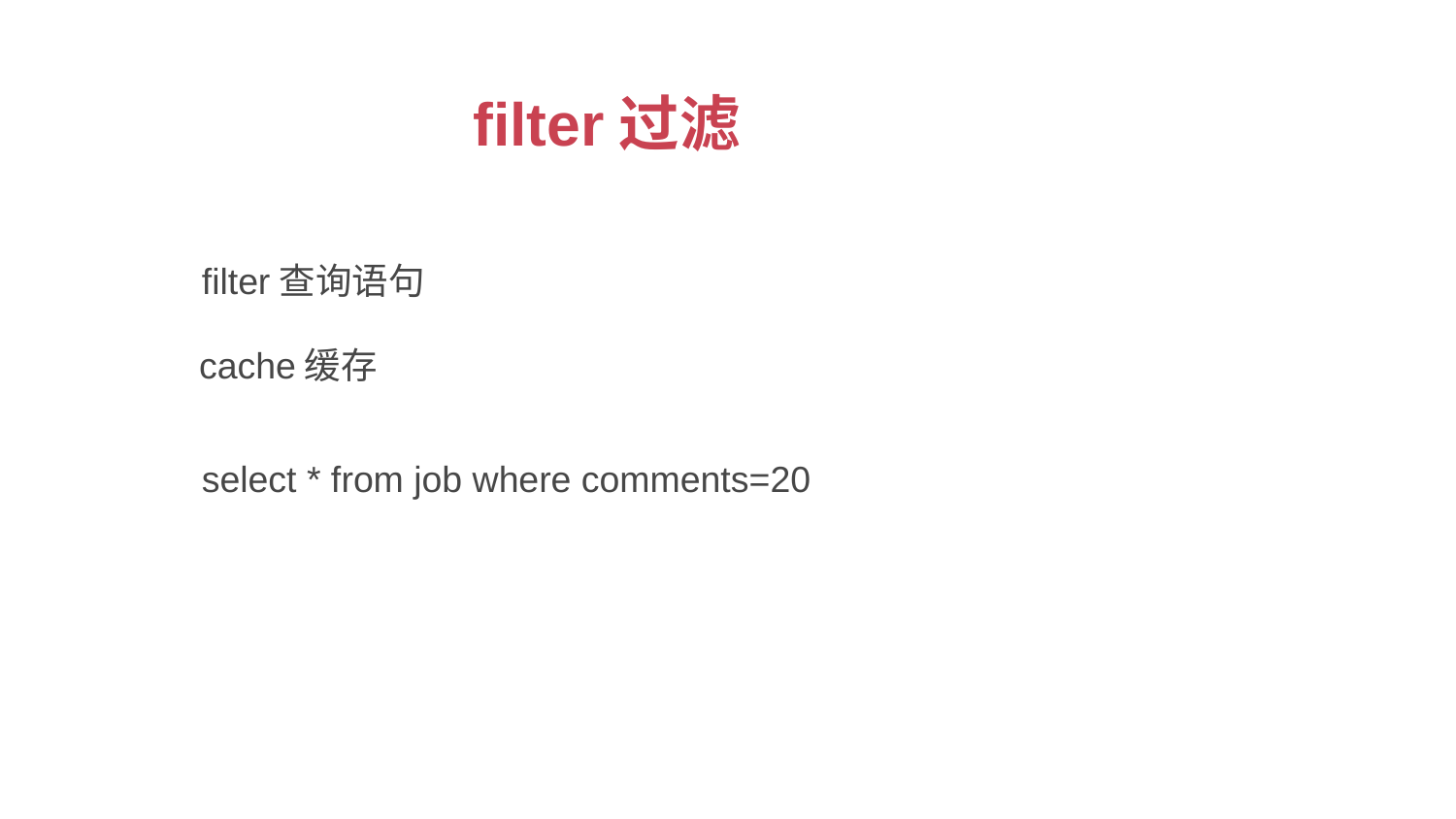

filter过滤
    filter查询语句
    cache缓存
    select * from job where comments=20